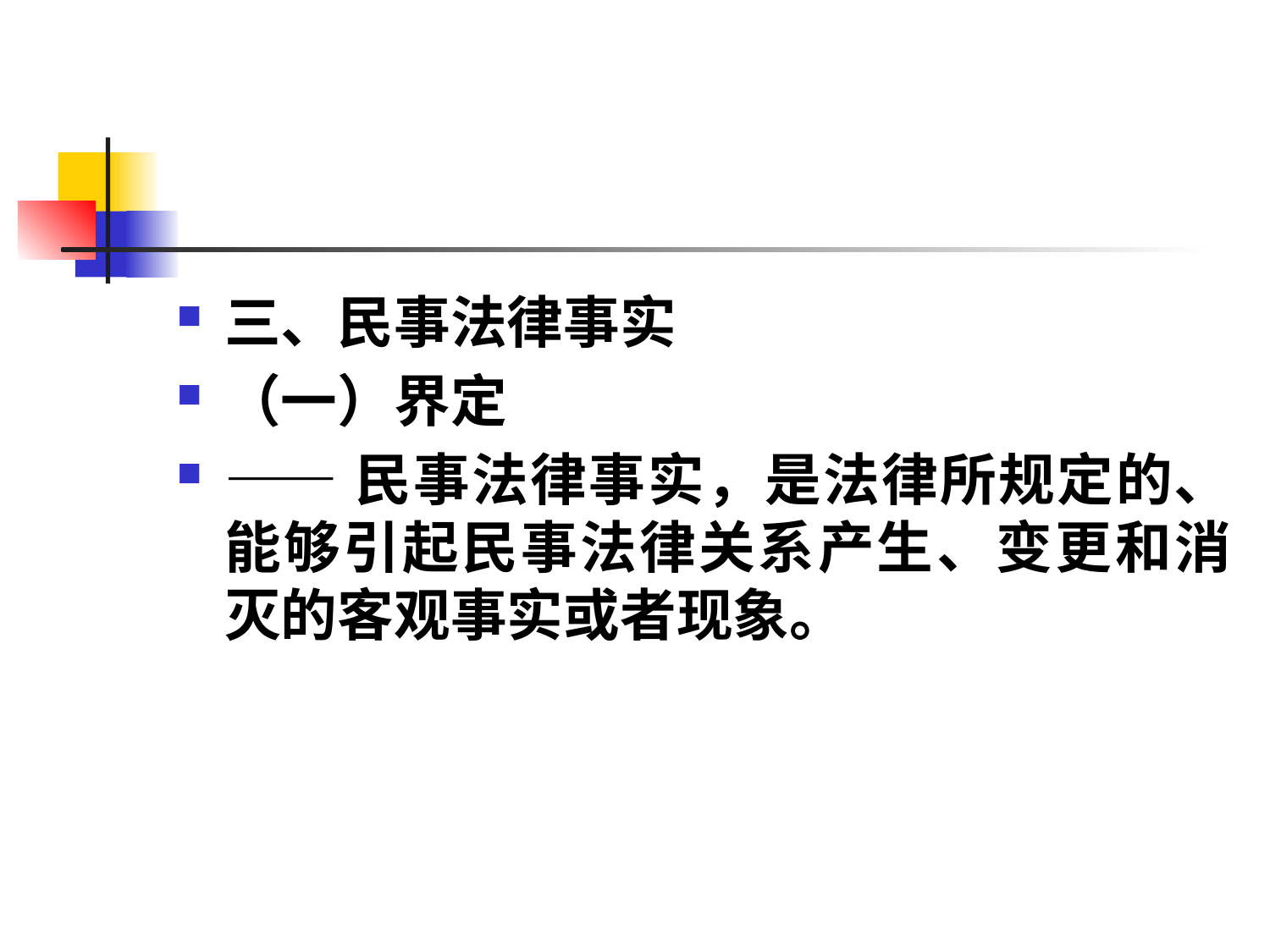

#
三、民事法律事实
（一）界定
——民事法律事实，是法律所规定的、能够引起民事法律关系产生、变更和消灭的客观事实或者现象。